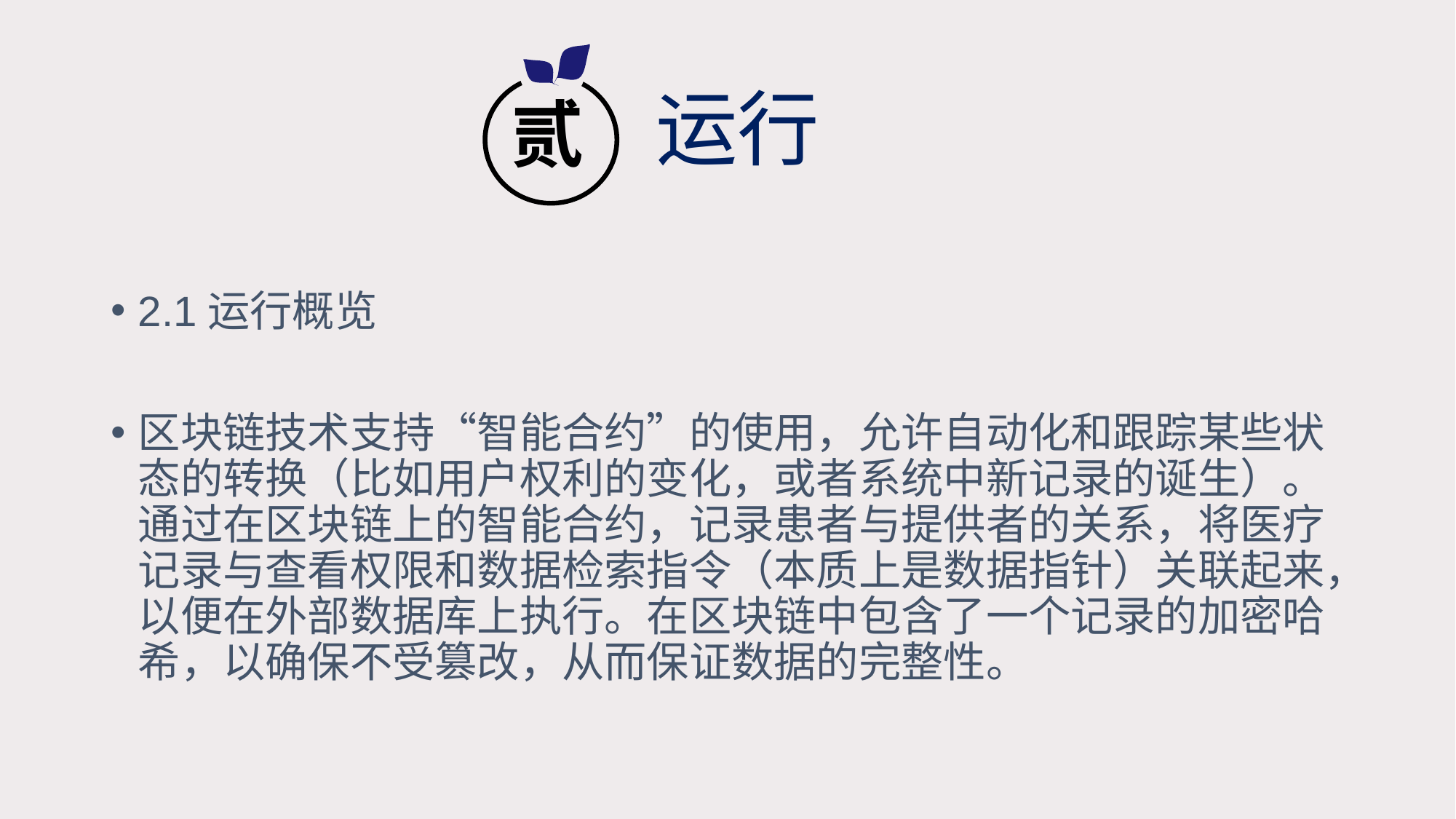

贰
# 运行

2.1运行概览

区块链技术支持“智能合约”的使用，允许自动化和跟踪某些状态的转换（比如用户权利的变化，或者系统中新记录的诞生）。通过在区块链上的智能合约，记录患者与提供者的关系，将医疗记录与查看权限和数据检索指令（本质上是数据指针）关联起来，以便在外部数据库上执行。在区块链中包含了一个记录的加密哈希，以确保不受篡改，从而保证数据的完整性。